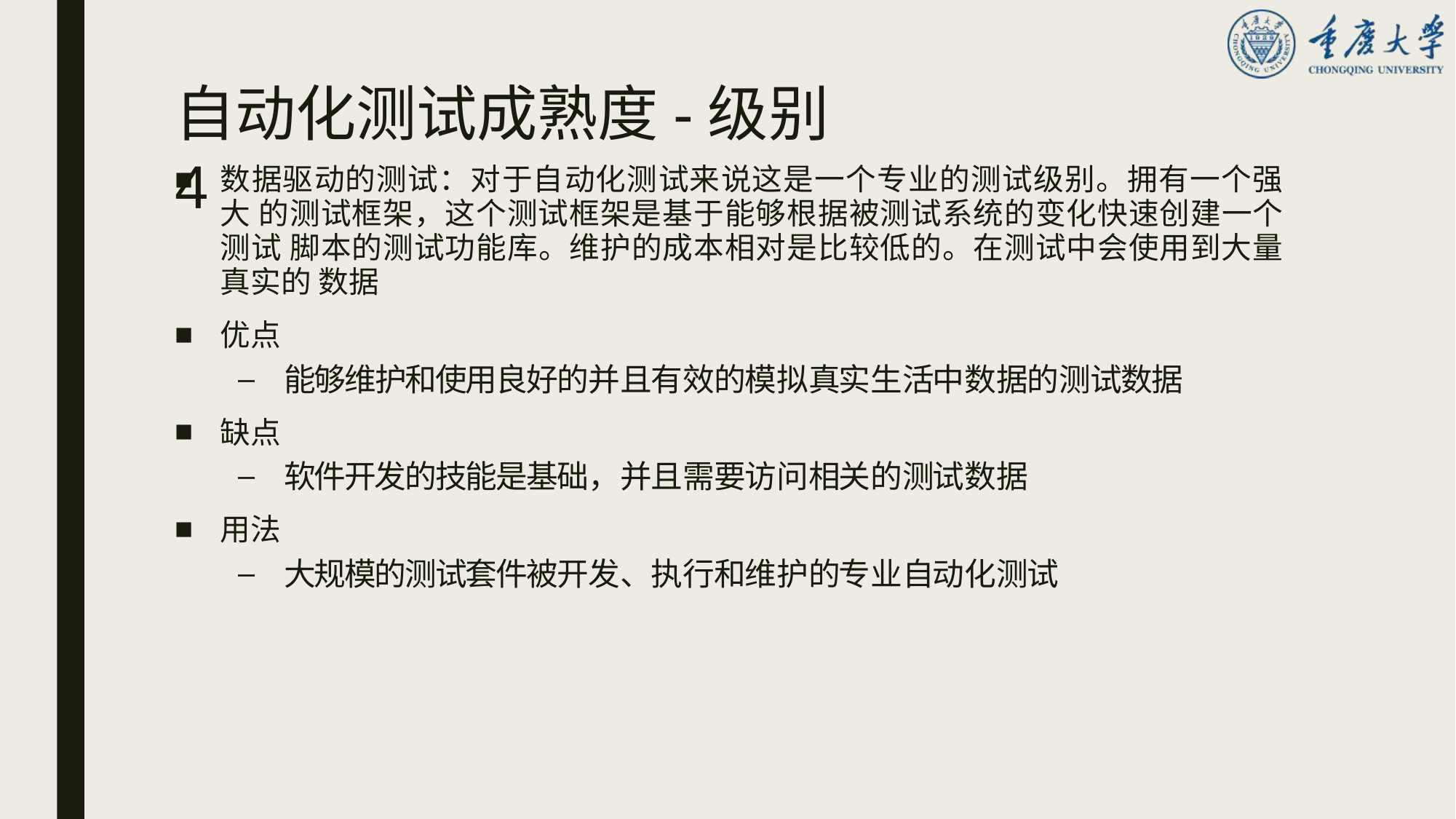

# 自动化测试成熟度-级别4
数据驱动的测试：对于自动化测试来说这是一个专业的测试级别。拥有一个强大 的测试框架，这个测试框架是基于能够根据被测试系统的变化快速创建一个测试 脚本的测试功能库。维护的成本相对是比较低的。在测试中会使用到大量真实的 数据
优点
能够维护和使用良好的并且有效的模拟真实生活中数据的测试数据
缺点
软件开发的技能是基础，并且需要访问相关的测试数据
用法
大规模的测试套件被开发、执行和维护的专业自动化测试